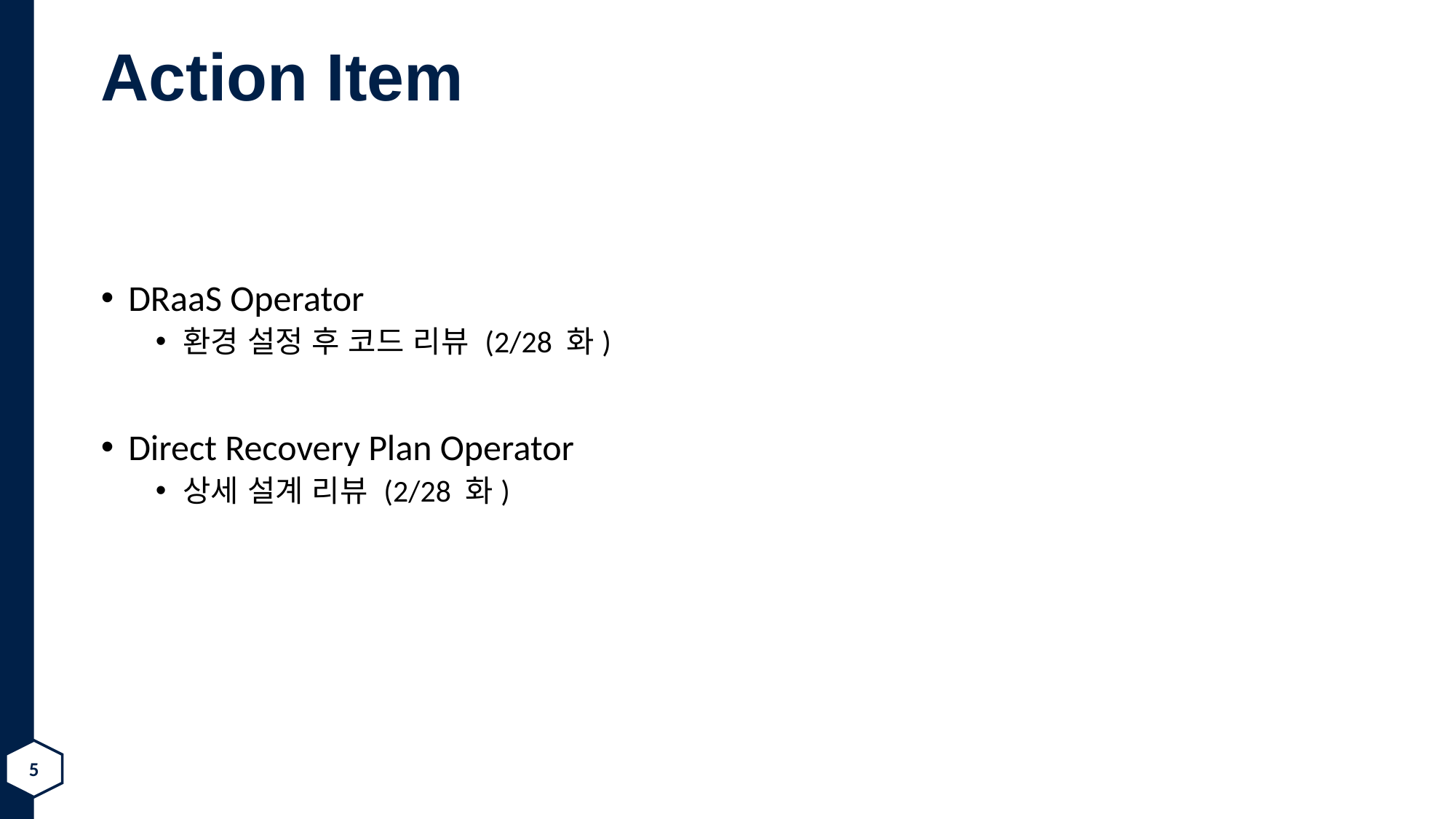

# Action Item

DRaaS Operator
환경 설정 후 코드 리뷰 (2/28 화)

Direct Recovery Plan Operator
상세 설계 리뷰 (2/28 화)